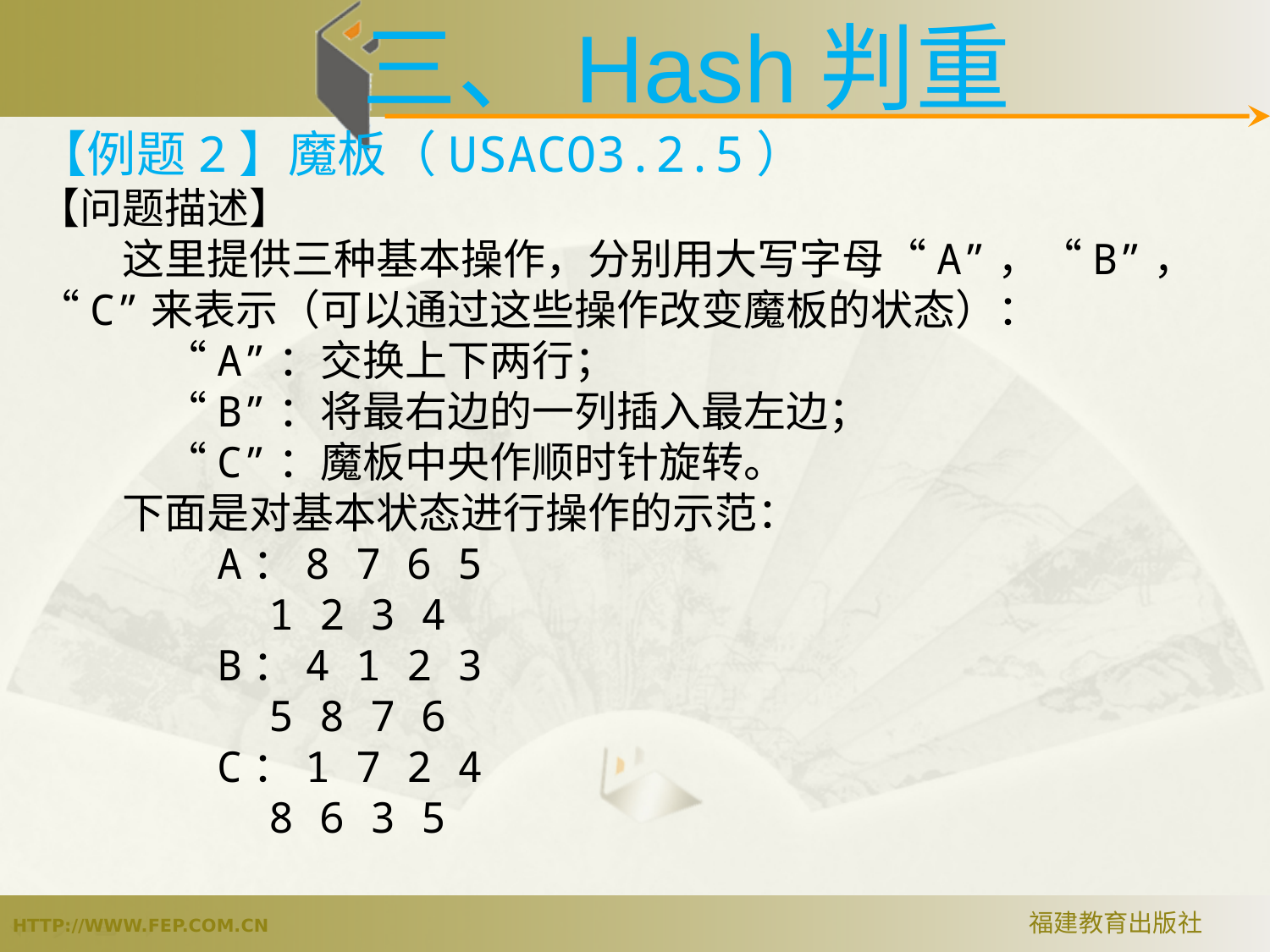

三、Hash判重
【例题2】魔板（USACO3.2.5）
【问题描述】
　　这里提供三种基本操作，分别用大写字母“A”，“B”，“C”来表示（可以通过这些操作改变魔板的状态）：
　　　“A”：交换上下两行；
　　　“B”：将最右边的一列插入最左边；
　　　“C”：魔板中央作顺时针旋转。
　　下面是对基本状态进行操作的示范：
　　　　A：8 7 6 5
　　　　　 1 2 3 4
　　　　B：4 1 2 3
　　　　　 5 8 7 6
　　　　C：1 7 2 4
　　　　　 8 6 3 5